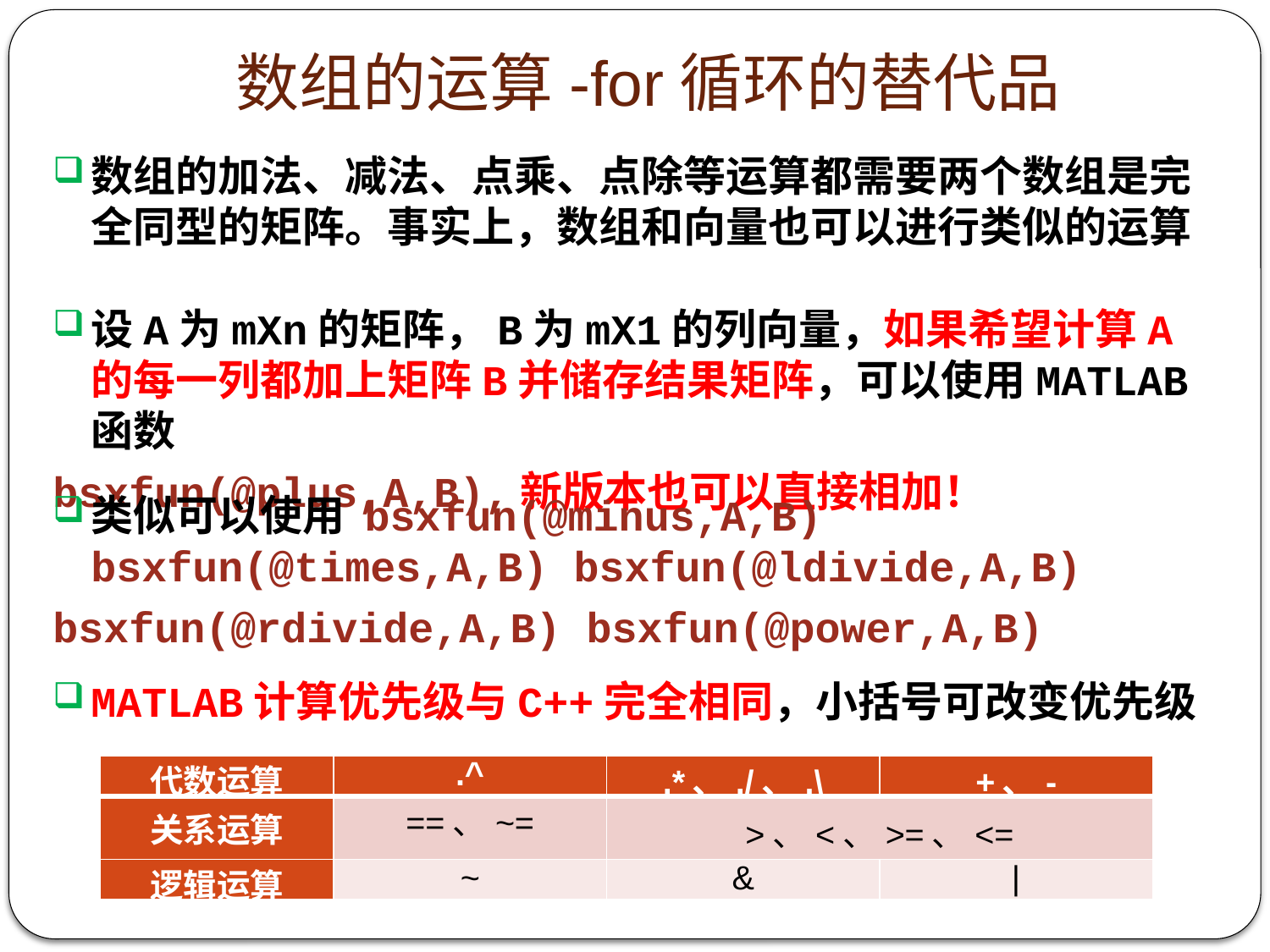

# 数组的运算-for循环的替代品
数组的加法、减法、点乘、点除等运算都需要两个数组是完全同型的矩阵。事实上，数组和向量也可以进行类似的运算
设A为mXn的矩阵，B为mX1的列向量，如果希望计算A的每一列都加上矩阵B并储存结果矩阵，可以使用MATLAB函数
bsxfun(@plus,A,B),新版本也可以直接相加！
类似可以使用 bsxfun(@minus,A,B) bsxfun(@times,A,B) bsxfun(@ldivide,A,B)
bsxfun(@rdivide,A,B) bsxfun(@power,A,B)
MATLAB计算优先级与C++完全相同，小括号可改变优先级
| 代数运算 | .^ | .\*、./、.\ | +、- |
| --- | --- | --- | --- |
| 关系运算 | ==、~= | >、<、>=、<= |  |
| 逻辑运算 | ~ | & | | |